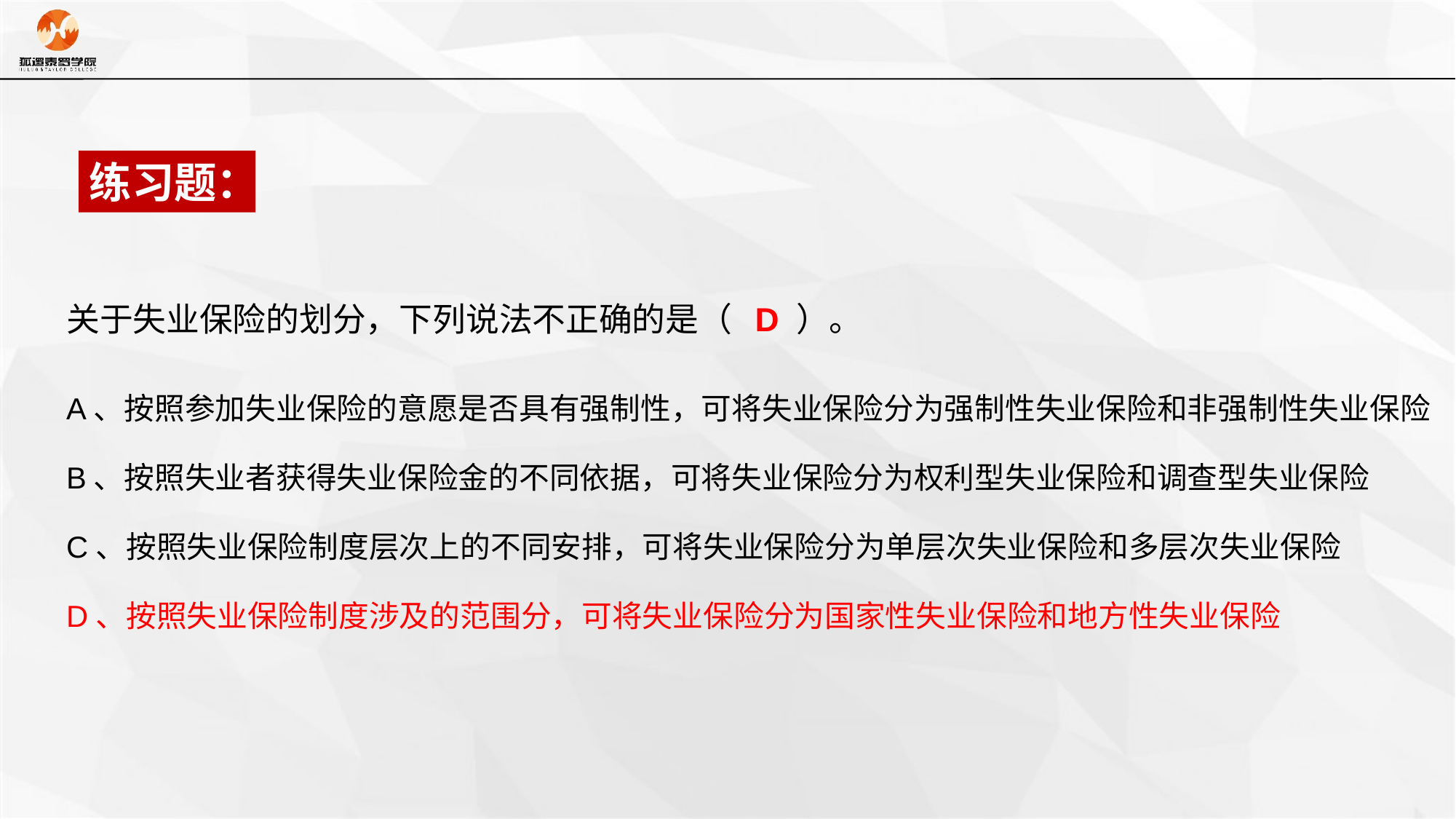

练习题：
关于失业保险的划分，下列说法不正确的是（  D ）。
A、按照参加失业保险的意愿是否具有强制性，可将失业保险分为强制性失业保险和非强制性失业保险
B、按照失业者获得失业保险金的不同依据，可将失业保险分为权利型失业保险和调查型失业保险
C、按照失业保险制度层次上的不同安排，可将失业保险分为单层次失业保险和多层次失业保险
D、按照失业保险制度涉及的范围分，可将失业保险分为国家性失业保险和地方性失业保险